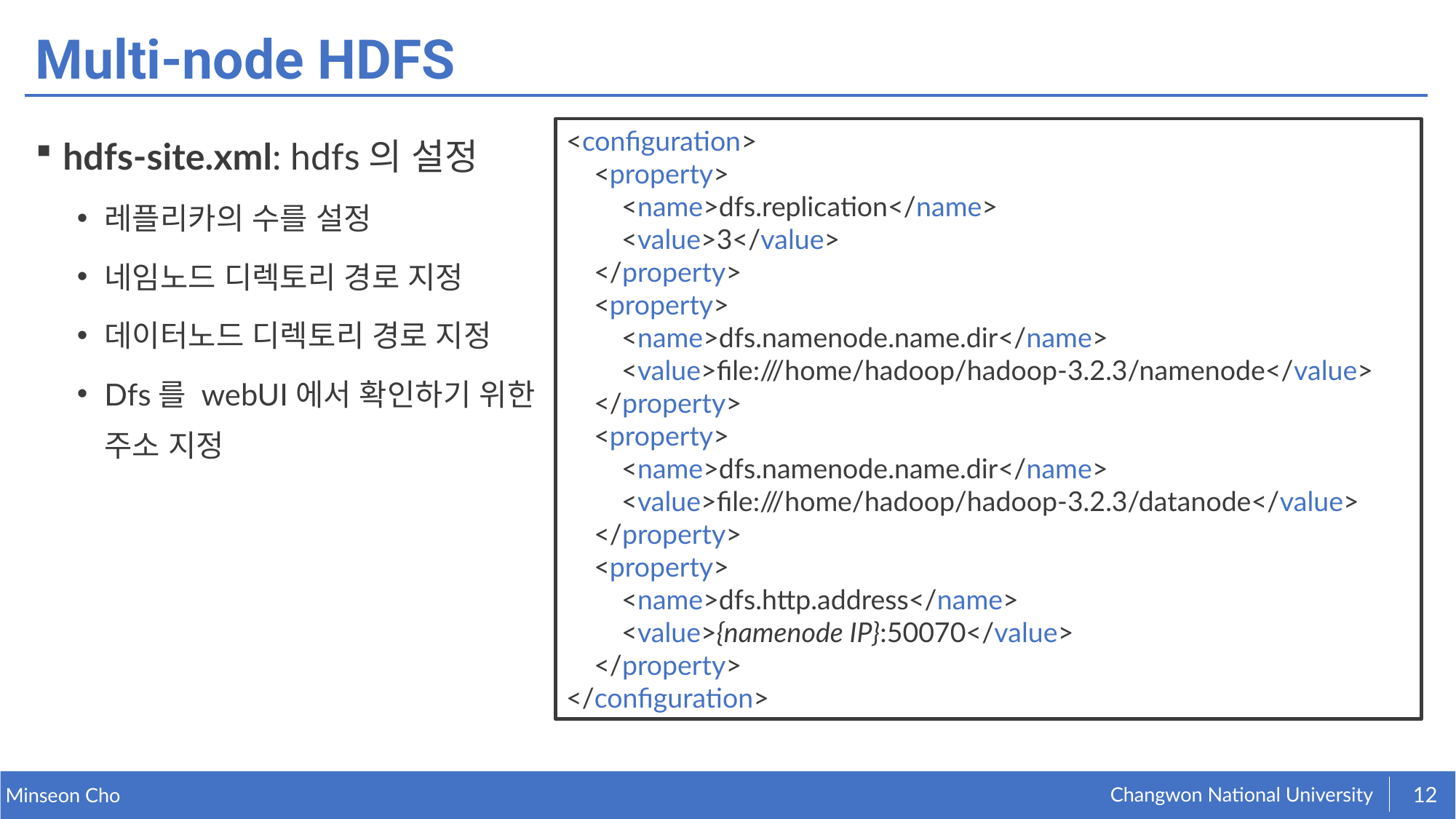

# Multi-node HDFS
hdfs-site.xml: hdfs의 설정
레플리카의 수를 설정
네임노드 디렉토리 경로 지정
데이터노드 디렉토리 경로 지정
Dfs를 webUI에서 확인하기 위한
주소 지정

<configuration>
    <property>
        <name>dfs.replication</name>
        <value>3</value>
    </property>
    <property>
        <name>dfs.namenode.name.dir</name>
        <value>file:///home/hadoop/hadoop-3.2.3/namenode</value>
    </property>
    <property>
        <name>dfs.namenode.name.dir</name>
        <value>file:///home/hadoop/hadoop-3.2.3/datanode</value>
    </property>
    <property>
        <name>dfs.http.address</name>
        <value>{namenode IP}:50070</value>
    </property>
</configuration>
12